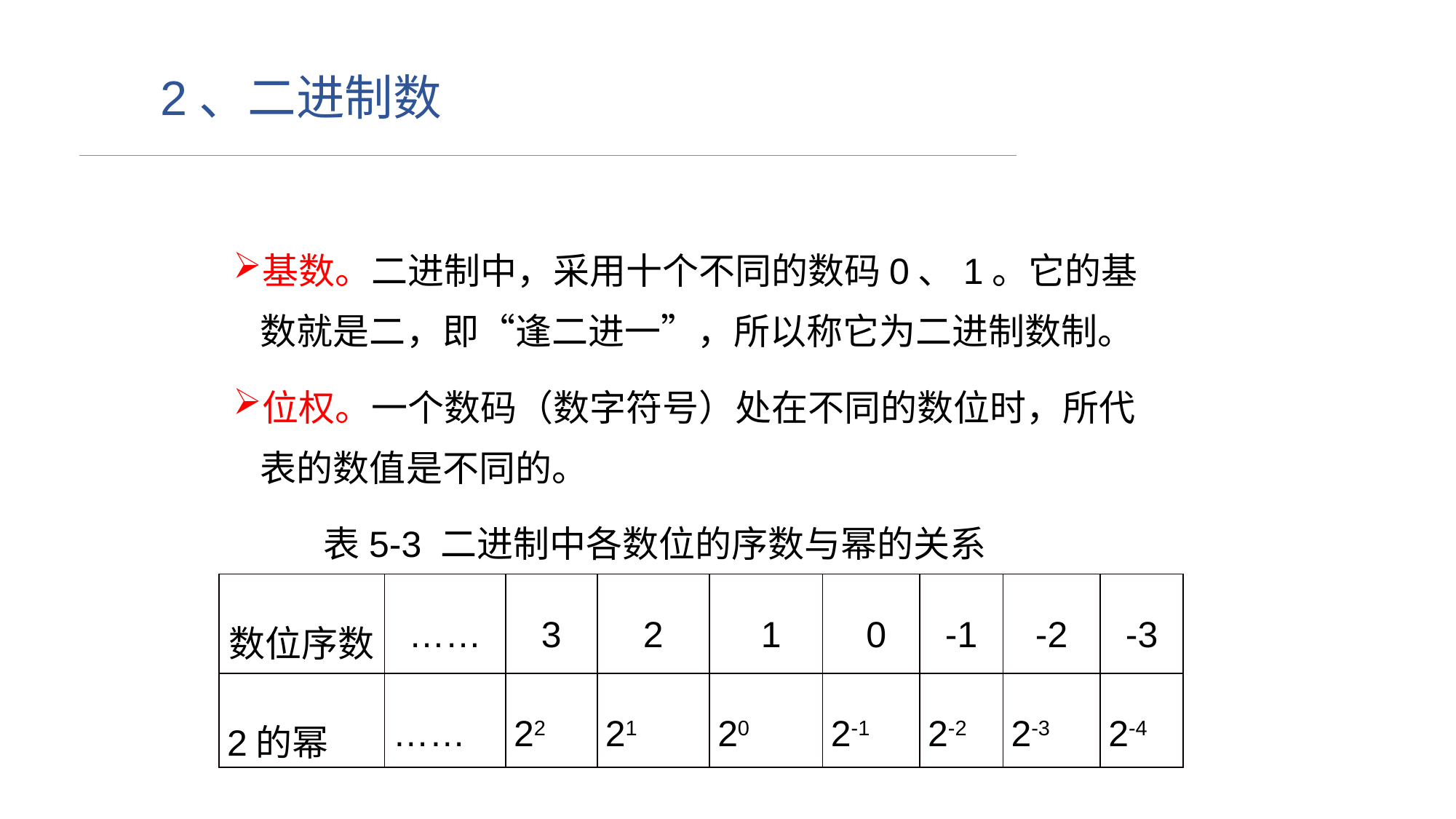

2、二进制数

基数。二进制中，采用十个不同的数码0、1。它的基数就是二，即“逢二进一”，所以称它为二进制数制。
位权。一个数码（数字符号）处在不同的数位时，所代表的数值是不同的。
          表5-3 二进制中各数位的序数与幂的关系
| 数位序数 | …… | 3 | 2 | 1 | 0 | -1 | -2 | -3 |
| --- | --- | --- | --- | --- | --- | --- | --- | --- |
| 2的幂 | …… | 22 | 21 | 20 | 2-1 | 2-2 | 2-3 | 2-4 |